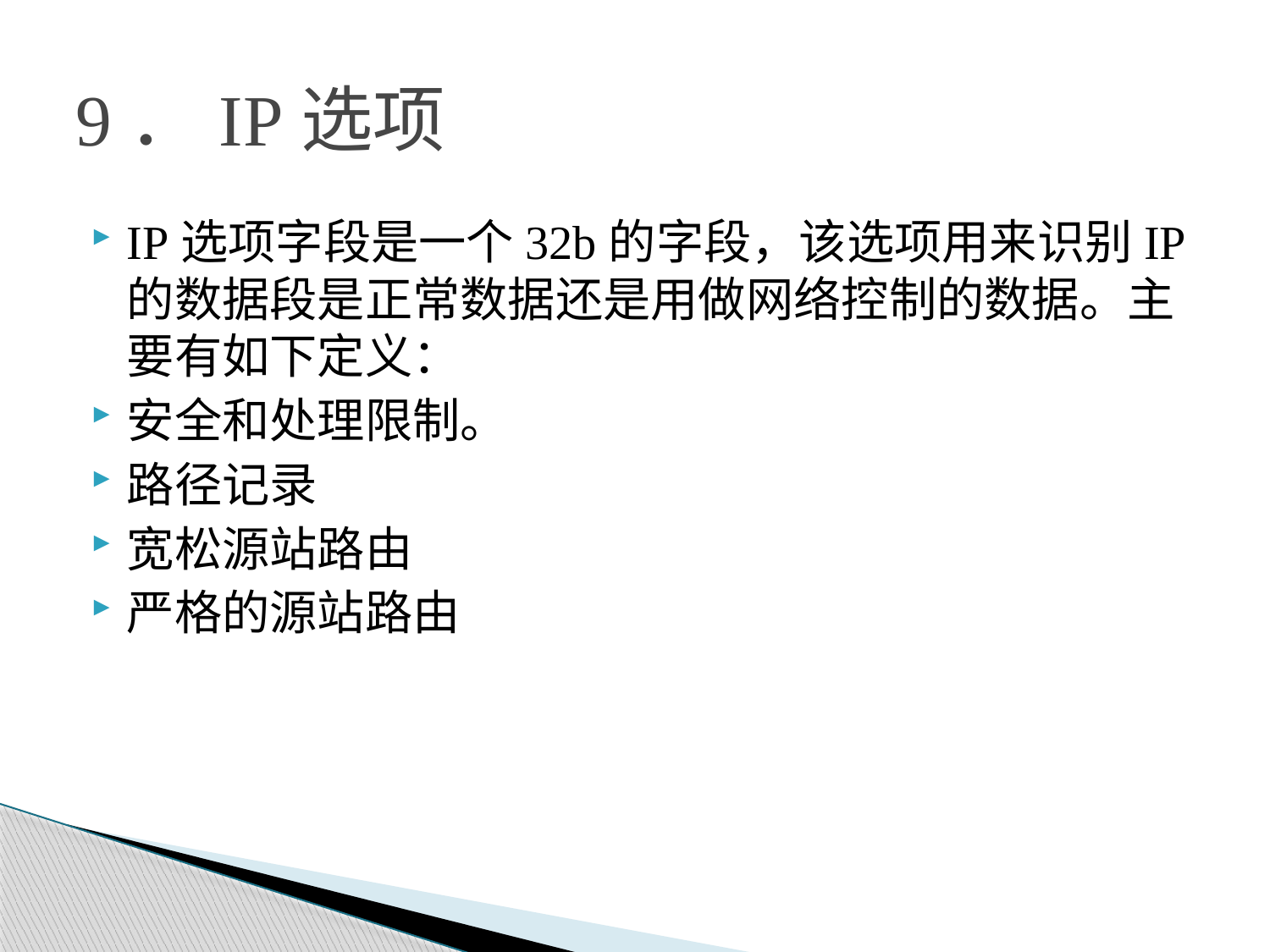

# 9．IP选项
IP选项字段是一个32b的字段，该选项用来识别IP的数据段是正常数据还是用做网络控制的数据。主要有如下定义：
安全和处理限制。
路径记录
宽松源站路由
严格的源站路由